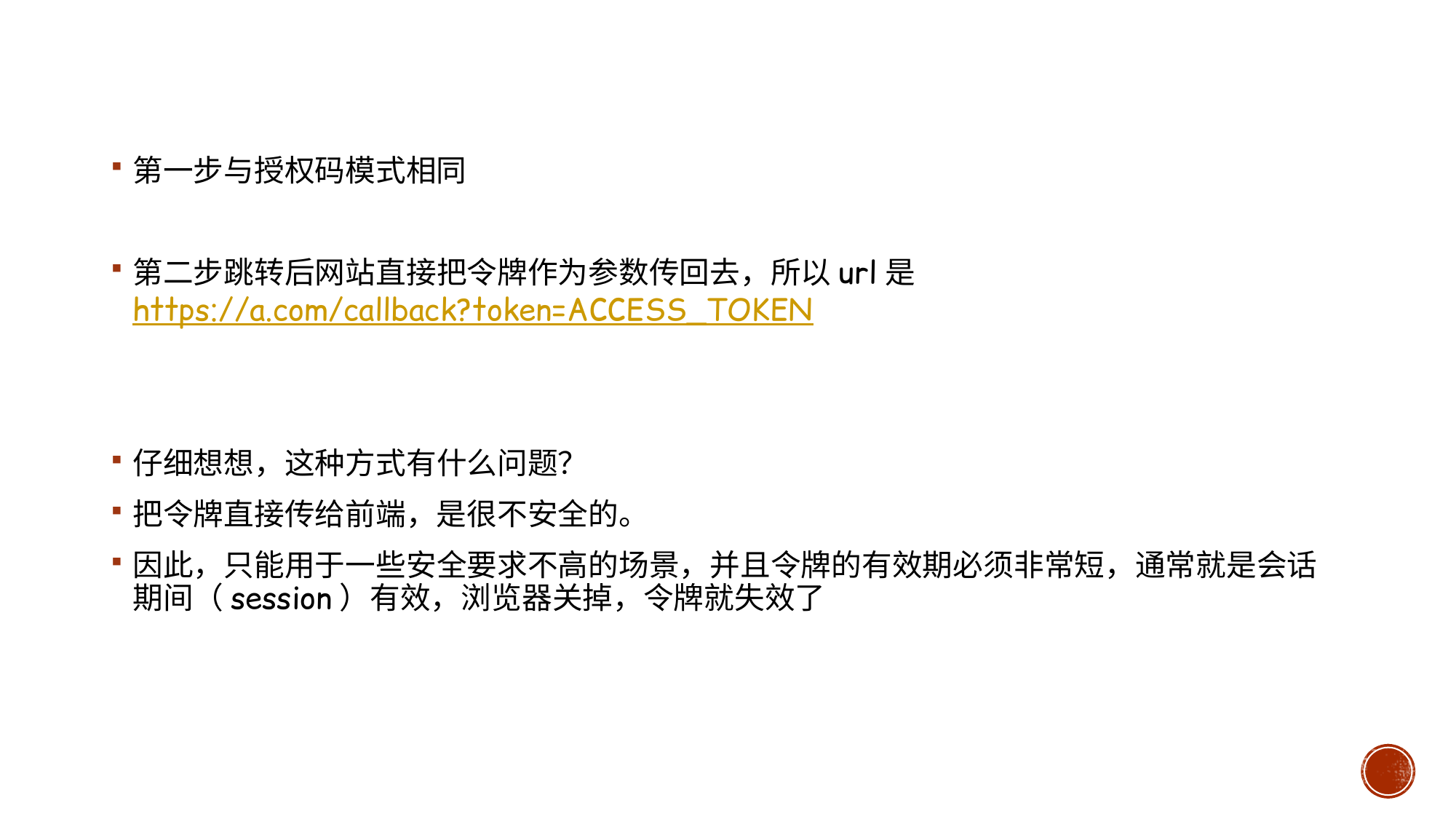

第一步与授权码模式相同

第二步跳转后网站直接把令牌作为参数传回去，所以url是https://a.com/callback?token=ACCESS_TOKEN

仔细想想，这种方式有什么问题？
把令牌直接传给前端，是很不安全的。
因此，只能用于一些安全要求不高的场景，并且令牌的有效期必须非常短，通常就是会话期间（session）有效，浏览器关掉，令牌就失效了